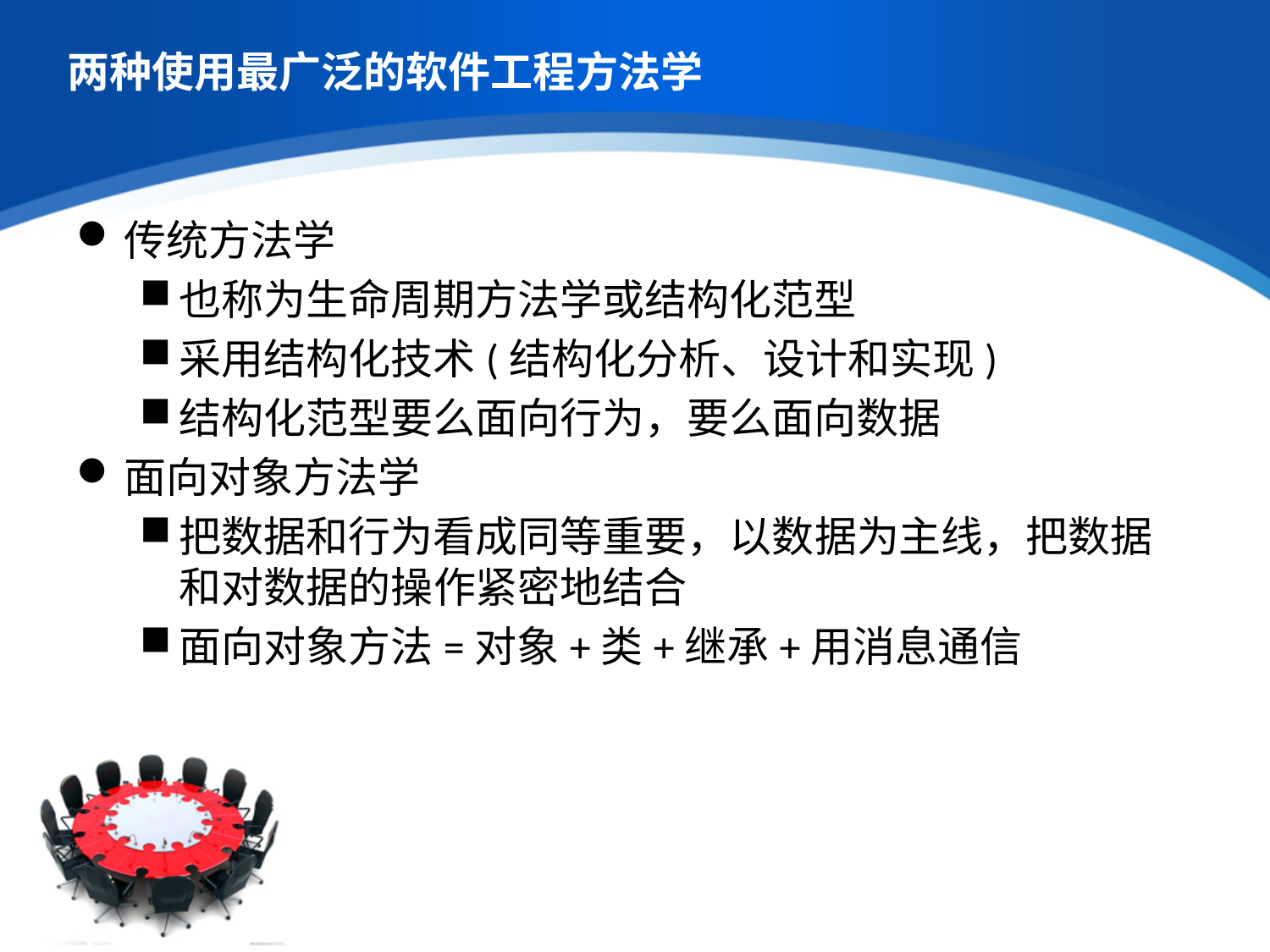

# 两种使用最广泛的软件工程方法学
传统方法学
也称为生命周期方法学或结构化范型
采用结构化技术(结构化分析、设计和实现)
结构化范型要么面向行为，要么面向数据
面向对象方法学
把数据和行为看成同等重要，以数据为主线，把数据和对数据的操作紧密地结合
面向对象方法=对象+类+继承+用消息通信